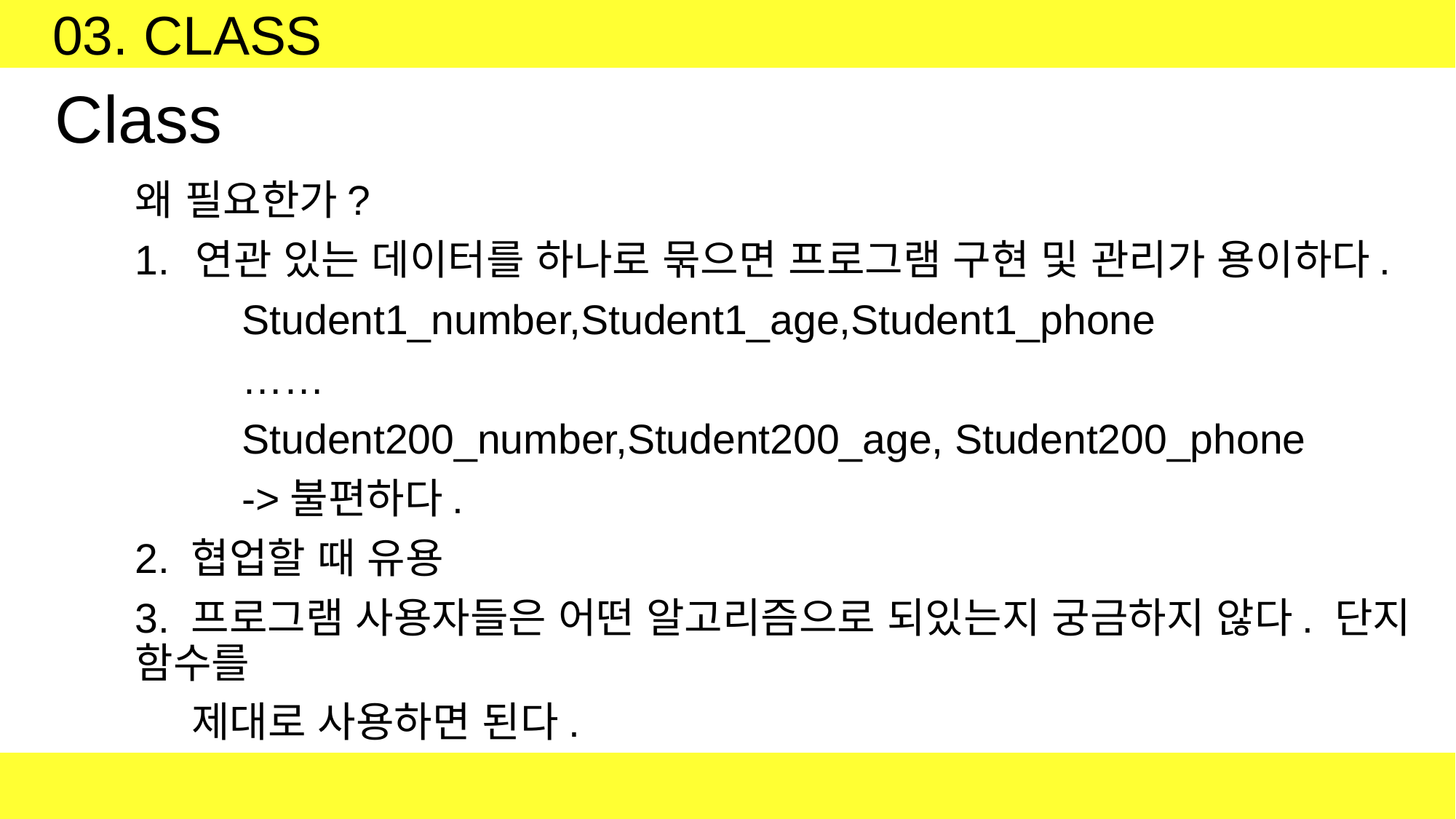

03. CLASS
# Class
왜 필요한가?
연관 있는 데이터를 하나로 묶으면 프로그램 구현 및 관리가 용이하다.
	Student1_number,Student1_age,Student1_phone
	……
	Student200_number,Student200_age, Student200_phone
	->불편하다.
2. 협업할 때 유용
3. 프로그램 사용자들은 어떤 알고리즘으로 되있는지 궁금하지 않다. 단지 함수를
    제대로 사용하면 된다.